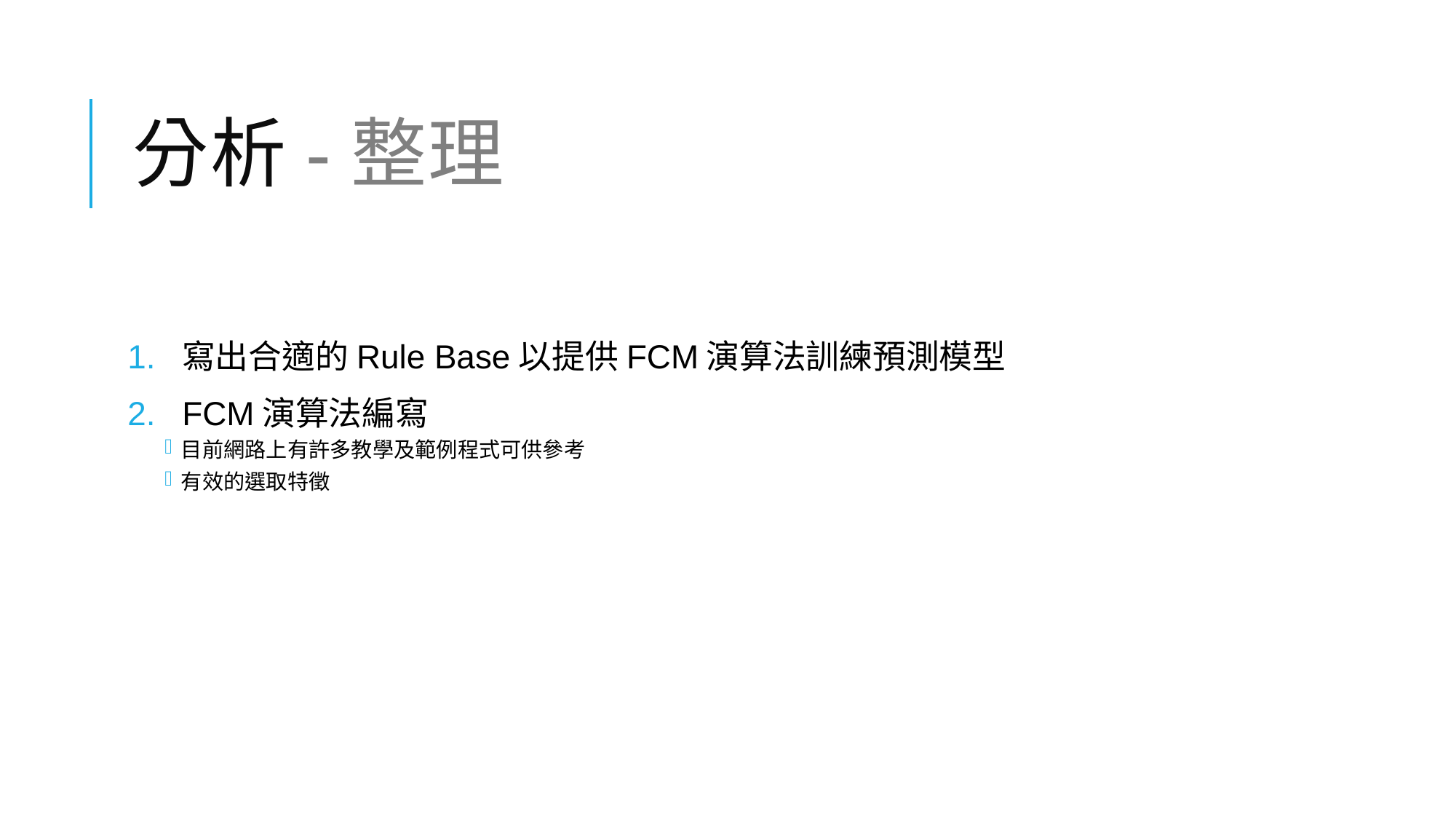

# 分析-整理

寫出合適的Rule Base以提供FCM演算法訓練預測模型
FCM演算法編寫
目前網路上有許多教學及範例程式可供參考
有效的選取特徵